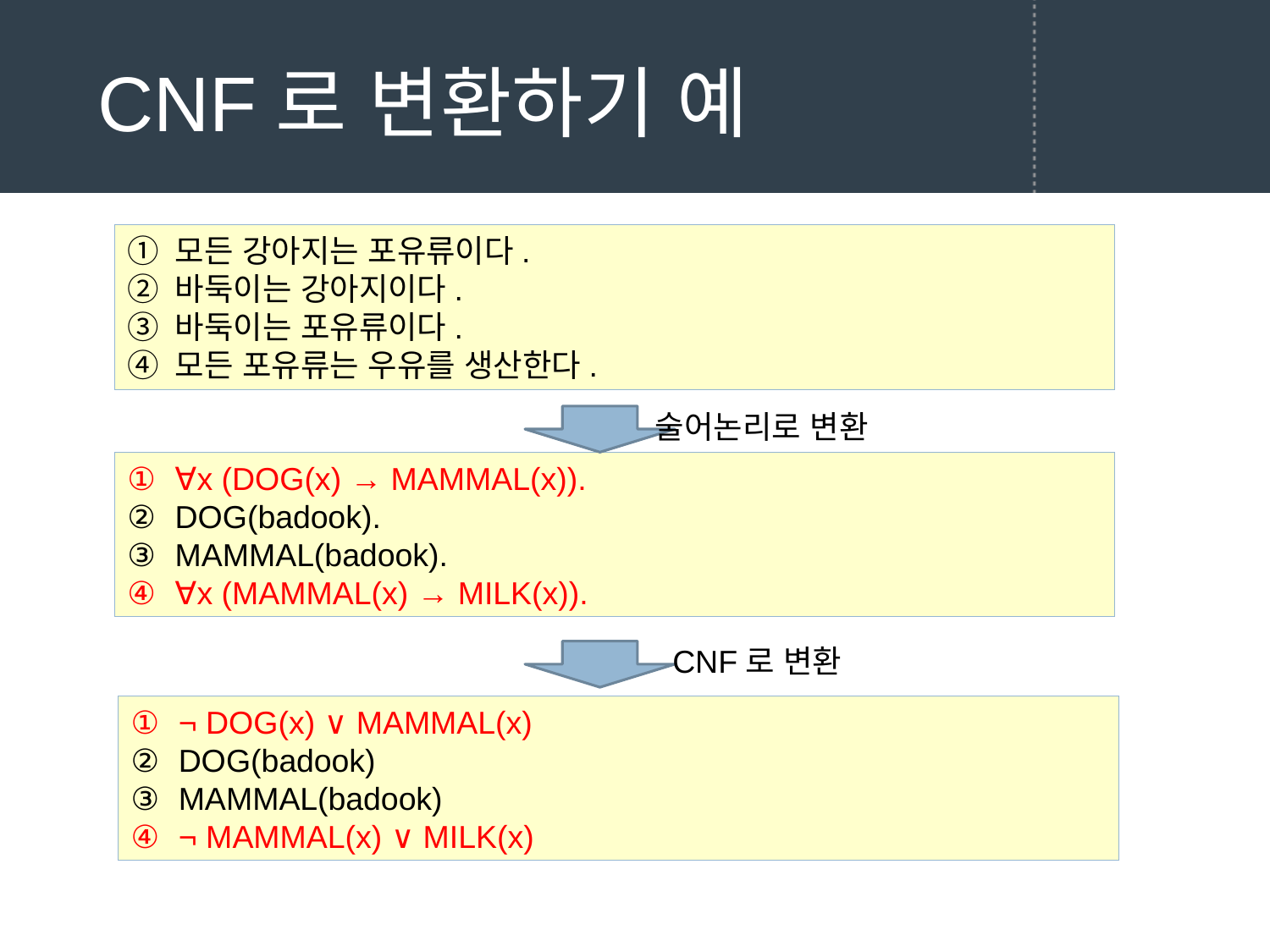

# CNF로 변환하기 예

모든 강아지는 포유류이다.
바둑이는 강아지이다.
바둑이는 포유류이다.
모든 포유류는 우유를 생산한다.
술어논리로 변환

∀x (DOG(x) → MAMMAL(x)).
DOG(badook).
MAMMAL(badook).
∀x (MAMMAL(x) → MILK(x)).
CNF로 변환

¬ DOG(x) ∨ MAMMAL(x)
DOG(badook)
MAMMAL(badook)
¬ MAMMAL(x) ∨ MILK(x)